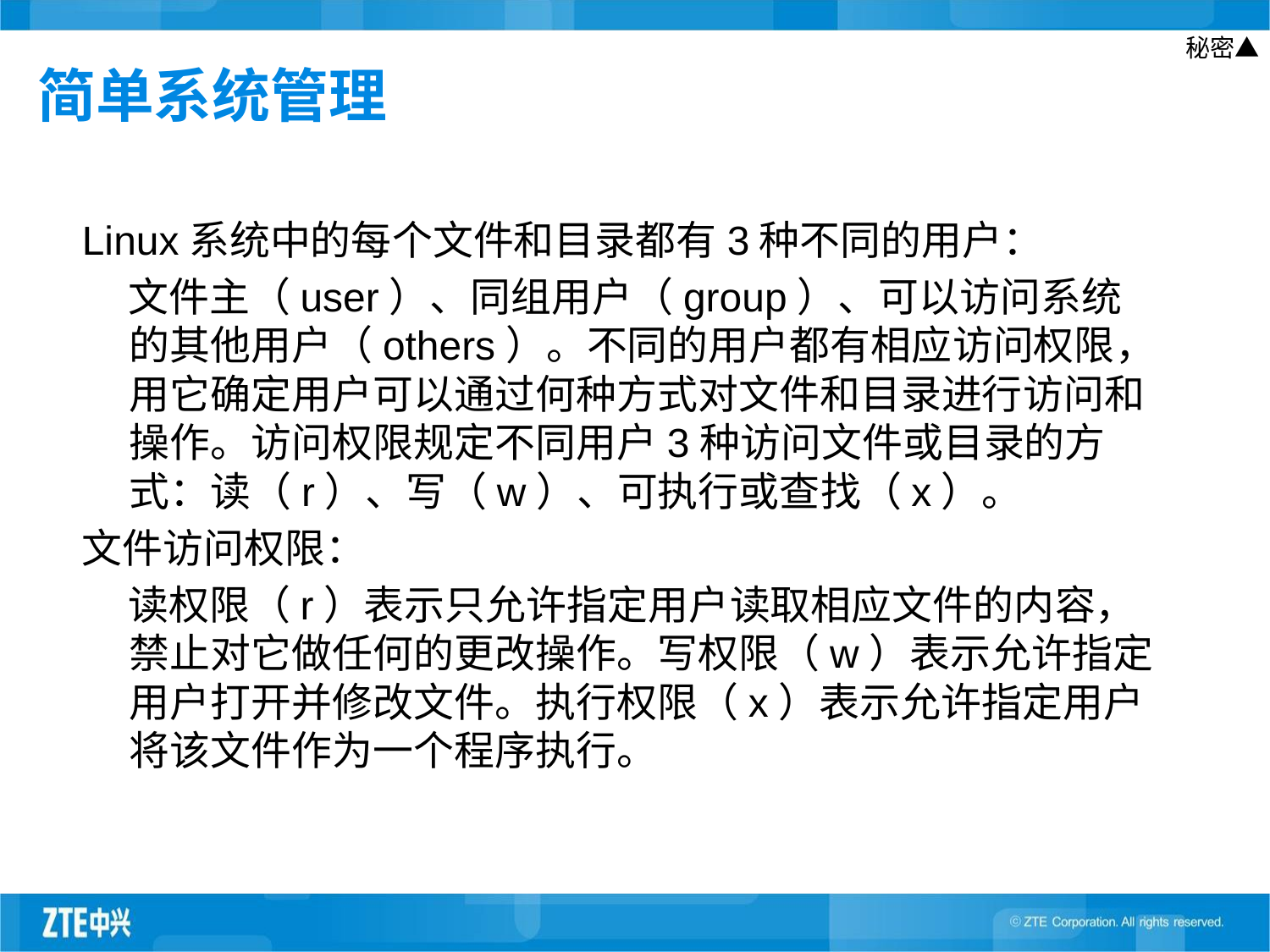

# 简单系统管理
Linux系统中的每个文件和目录都有3种不同的用户：
    文件主（user）、同组用户（group）、可以访问系统的其他用户（others）。不同的用户都有相应访问权限，用它确定用户可以通过何种方式对文件和目录进行访问和操作。访问权限规定不同用户3种访问文件或目录的方式：读（r）、写（w）、可执行或查找（x）。
文件访问权限：
    读权限（r）表示只允许指定用户读取相应文件的内容，禁止对它做任何的更改操作。写权限（w）表示允许指定用户打开并修改文件。执行权限（x）表示允许指定用户将该文件作为一个程序执行。